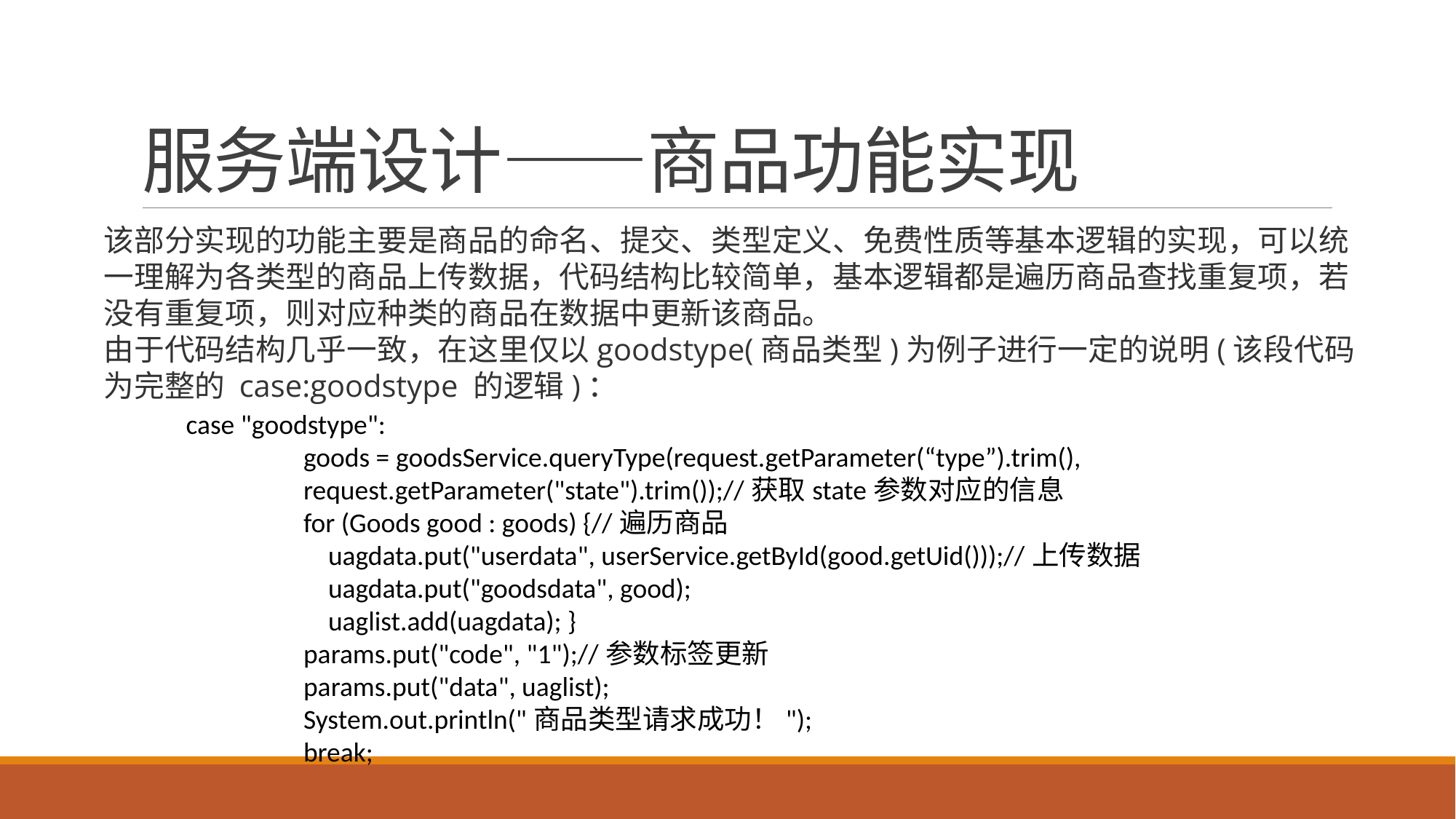

# 服务端设计——商品功能实现
该部分实现的功能主要是商品的命名、提交、类型定义、免费性质等基本逻辑的实现，可以统一理解为各类型的商品上传数据，代码结构比较简单，基本逻辑都是遍历商品查找重复项，若没有重复项，则对应种类的商品在数据中更新该商品。
由于代码结构几乎一致，在这里仅以goodstype(商品类型)为例子进行一定的说明(该段代码为完整的 case:goodstype 的逻辑)：
 case "goodstype":
                    goods = goodsService.queryType(request.getParameter(“type”).trim(),
                    request.getParameter("state").trim());//获取state参数对应的信息
                    for (Goods good : goods) {//遍历商品
                        uagdata.put("userdata", userService.getById(good.getUid()));//上传数据
                        uagdata.put("goodsdata", good);
                        uaglist.add(uagdata); }
                    params.put("code", "1");//参数标签更新
                    params.put("data", uaglist);
                    System.out.println("商品类型请求成功！");
                    break;